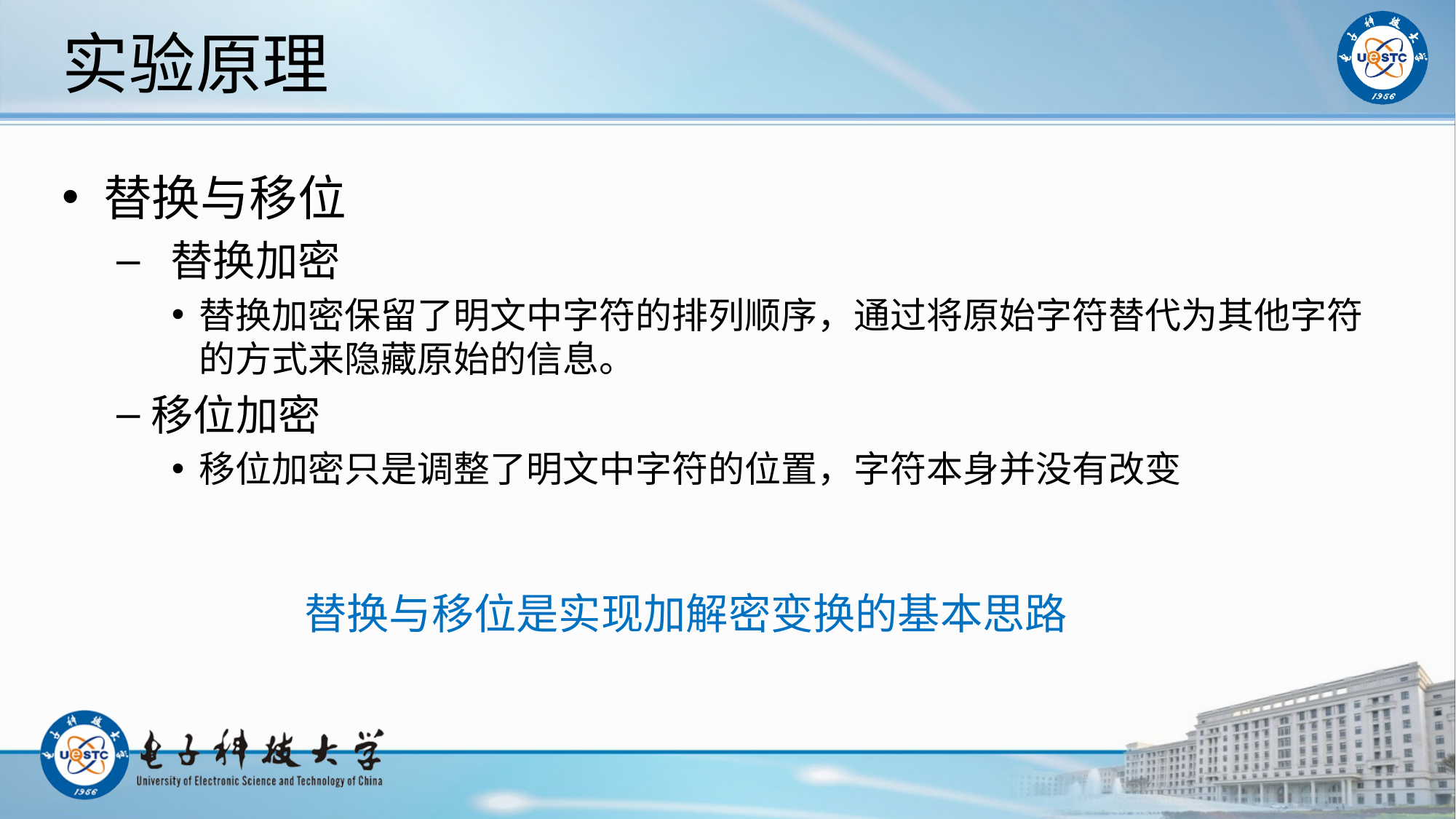

# 实验原理
替换与移位
 替换加密
替换加密保留了明文中字符的排列顺序，通过将原始字符替代为其他字符的方式来隐藏原始的信息。
移位加密
移位加密只是调整了明文中字符的位置，字符本身并没有改变
替换与移位是实现加解密变换的基本思路